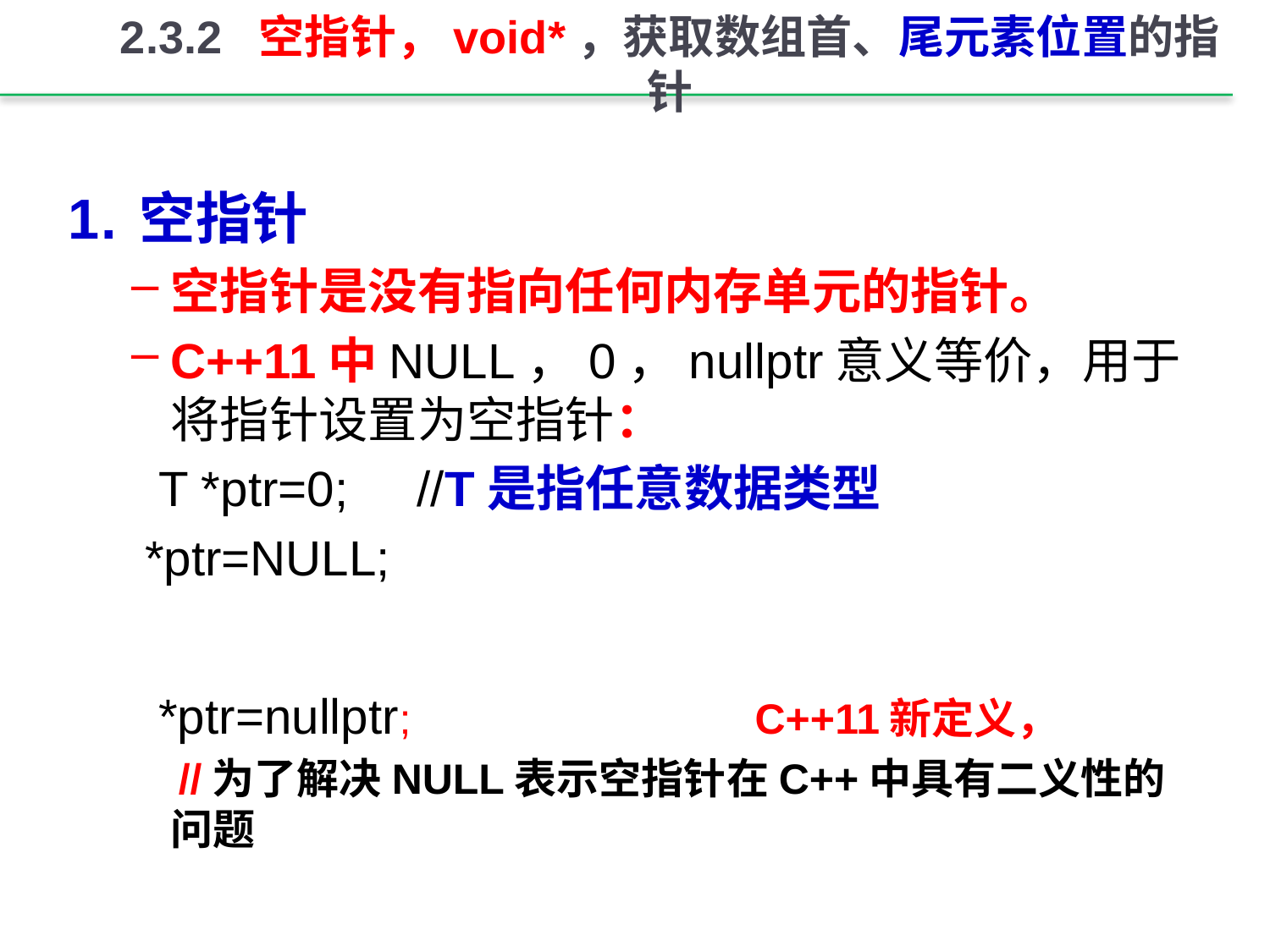

# 2.3.2  空指针，void*，获取数组首、尾元素位置的指针
空指针
空指针是没有指向任何内存单元的指针。
C++11中NULL，0，nullptr意义等价，用于将指针设置为空指针：
  T *ptr=0;     //T是指任意数据类型
 *ptr=NULL;

  *ptr=nullptr;                             C++11新定义，
    //为了解决NULL表示空指针在C++中具有二义性的问题